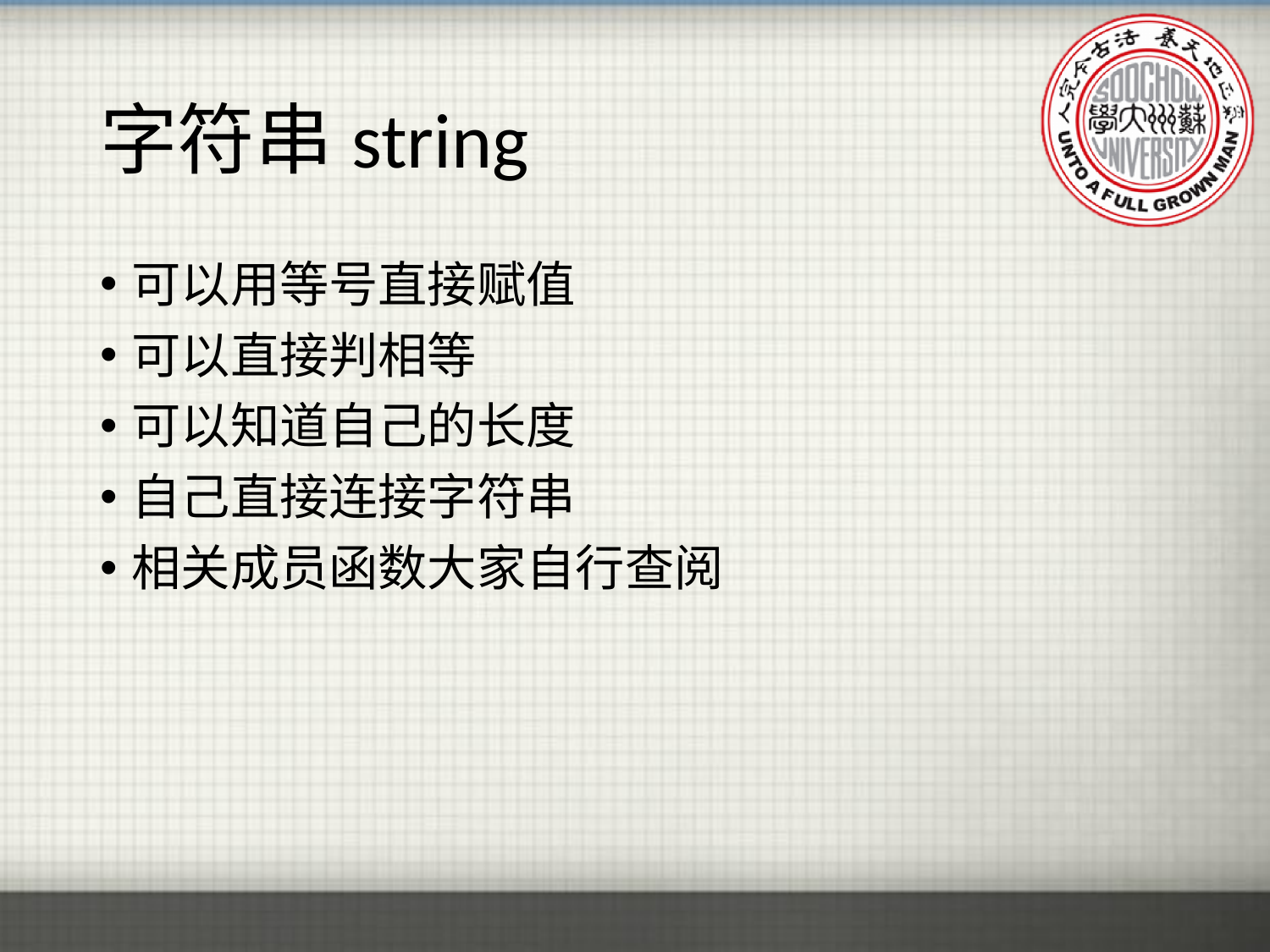

# 字符串string
可以用等号直接赋值
可以直接判相等
可以知道自己的长度
自己直接连接字符串
相关成员函数大家自行查阅